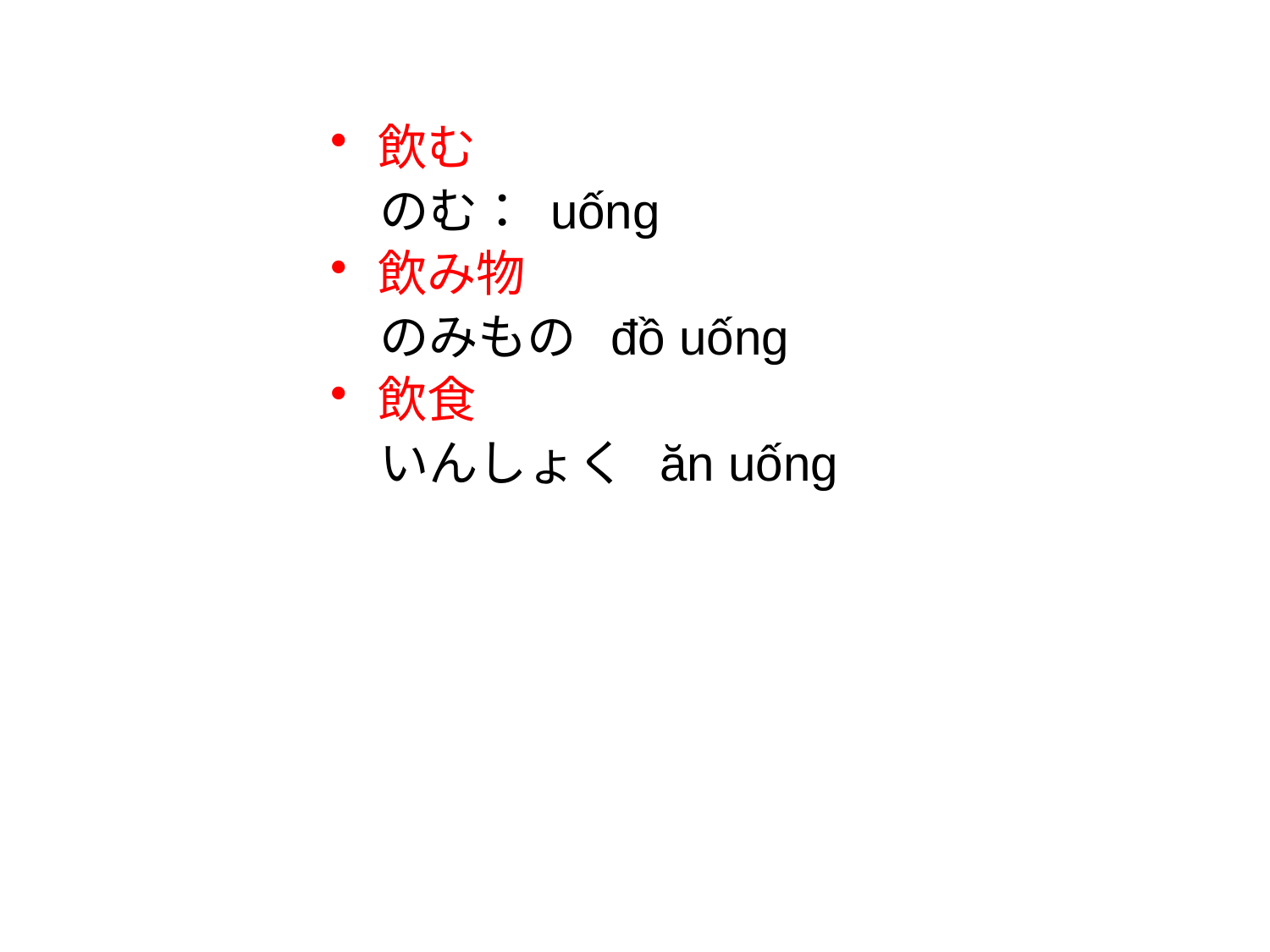

飲む
　のむ： uống
飲み物
　のみもの  đồ uống
飲食
　いんしょく  ăn uống